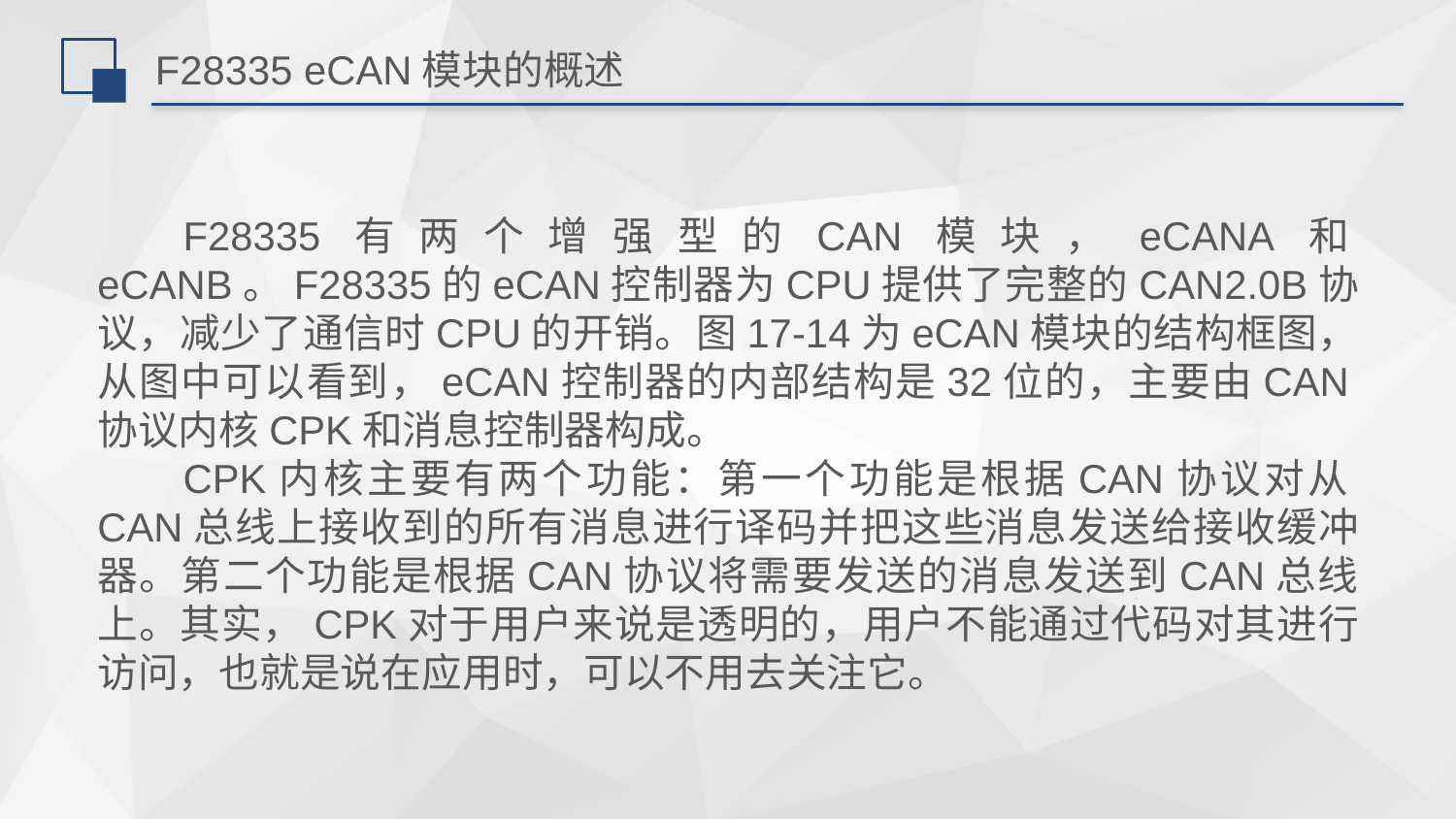

# F28335 eCAN模块的概述
F28335有两个增强型的CAN模块，eCANA和eCANB。F28335的eCAN控制器为CPU提供了完整的CAN2.0B协议，减少了通信时CPU的开销。图17-14为eCAN模块的结构框图，从图中可以看到，eCAN控制器的内部结构是32位的，主要由CAN协议内核CPK和消息控制器构成。
CPK内核主要有两个功能：第一个功能是根据CAN协议对从CAN总线上接收到的所有消息进行译码并把这些消息发送给接收缓冲器。第二个功能是根据CAN协议将需要发送的消息发送到CAN总线上。其实，CPK对于用户来说是透明的，用户不能通过代码对其进行访问，也就是说在应用时，可以不用去关注它。